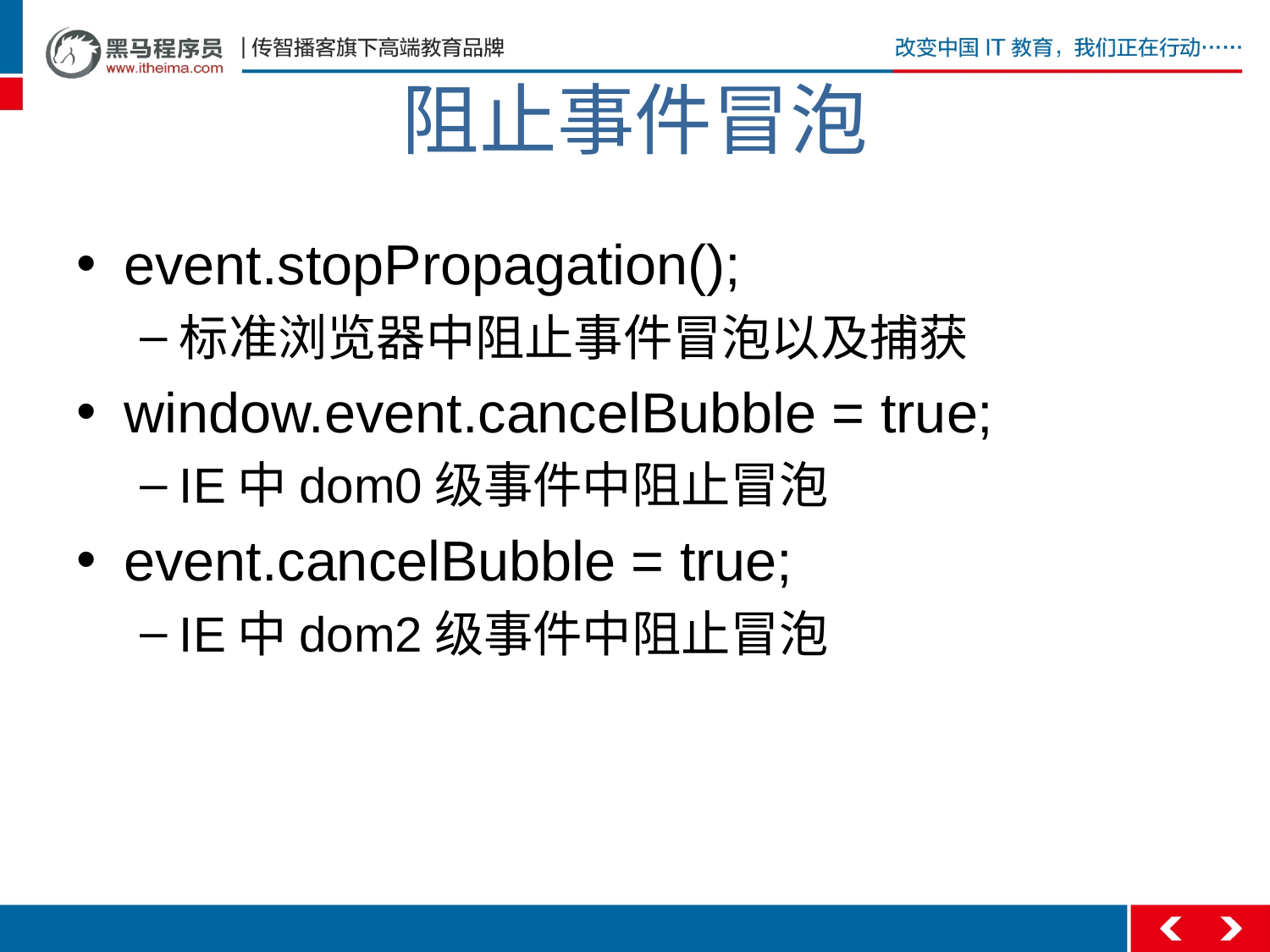

阻止事件冒泡
event.stopPropagation();
标准浏览器中阻止事件冒泡以及捕获
window.event.cancelBubble = true;
IE中dom0级事件中阻止冒泡
event.cancelBubble = true;
IE中dom2级事件中阻止冒泡